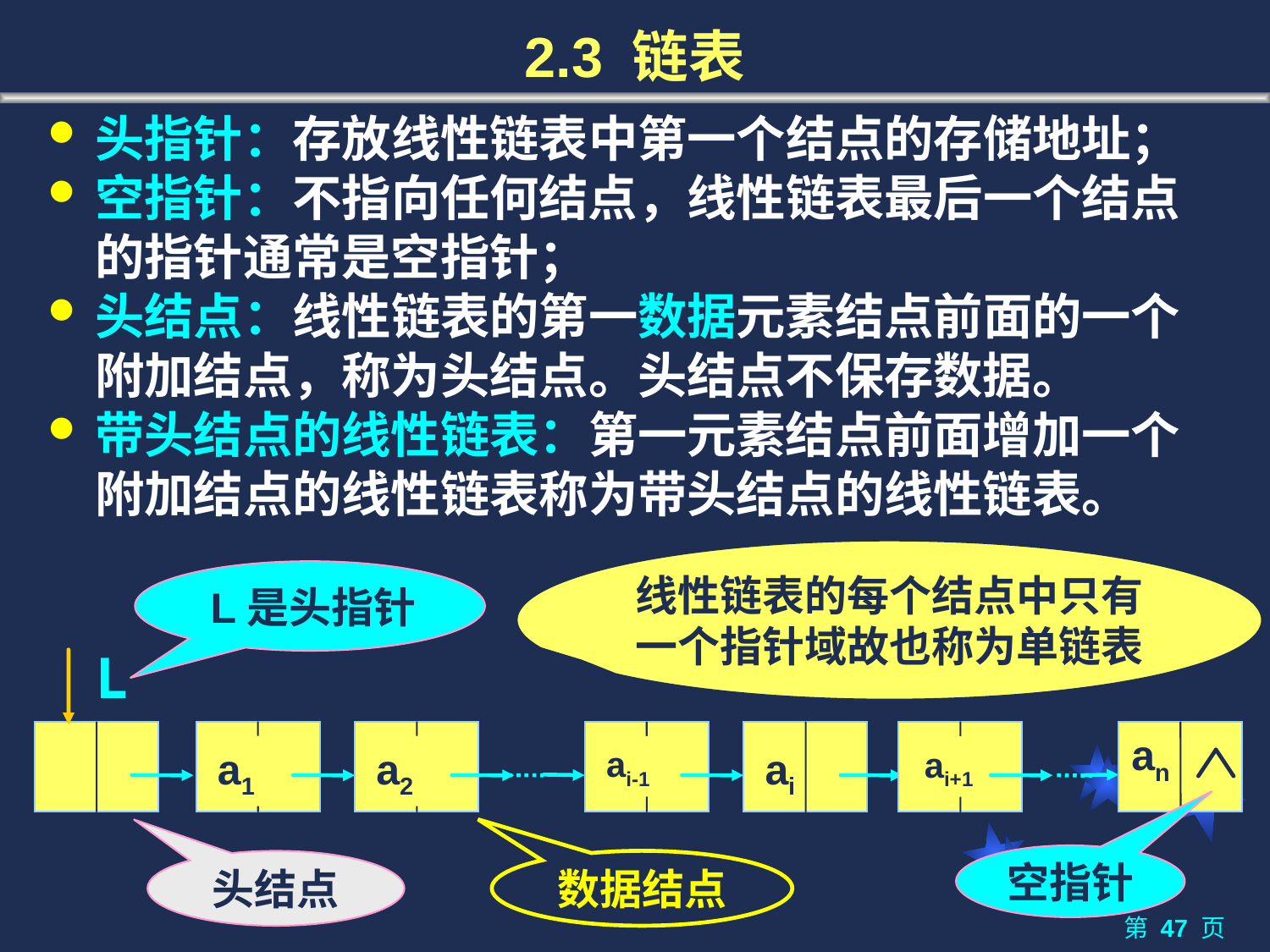

# 2.3 链表
头指针：存放线性链表中第一个结点的存储地址；
空指针：不指向任何结点，线性链表最后一个结点的指针通常是空指针；
头结点：线性链表的第一数据元素结点前面的一个附加结点，称为头结点。头结点不保存数据。
带头结点的线性链表：第一元素结点前面增加一个附加结点的线性链表称为带头结点的线性链表。
线性链表的每个结点中只有
一个指针域故也称为单链表
 L是头指针
L

an

n
a1
a2
ai-1
ai
ai+1

空指针
头结点
数据结点
第 47 页